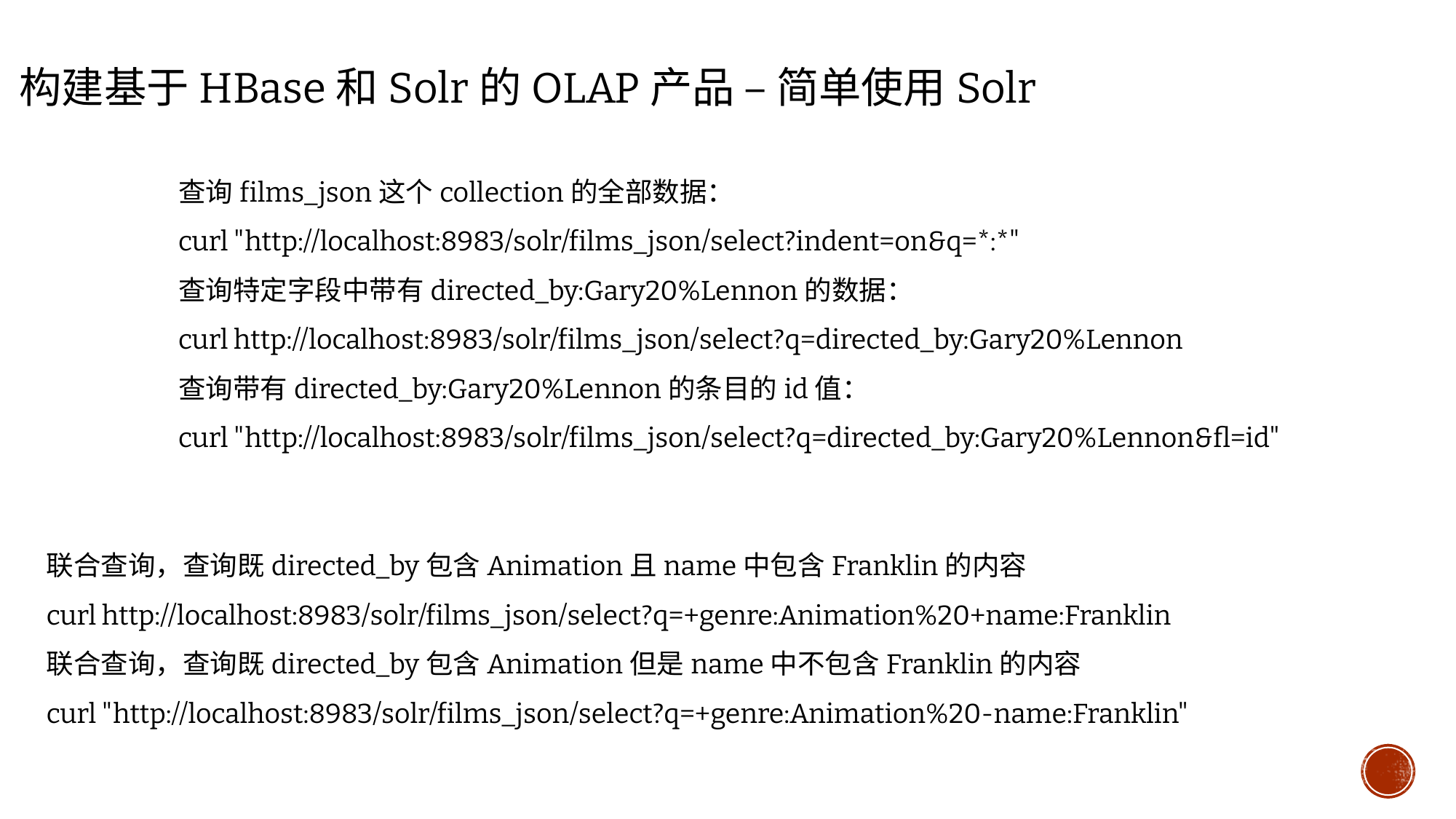

构建基于HBase和Solr的OLAP产品 – 简单使用Solr
查询films_json这个collection的全部数据：
curl "http://localhost:8983/solr/films_json/select?indent=on&q=*:*"
查询特定字段中带有directed_by:Gary20%Lennon的数据：
curl http://localhost:8983/solr/films_json/select?q=directed_by:Gary20%Lennon
查询带有directed_by:Gary20%Lennon的条目的id值：
curl "http://localhost:8983/solr/films_json/select?q=directed_by:Gary20%Lennon&fl=id"
联合查询，查询既directed_by包含Animation且name中包含Franklin的内容
curl http://localhost:8983/solr/films_json/select?q=+genre:Animation%20+name:Franklin
联合查询，查询既directed_by包含Animation但是name中不包含Franklin的内容
curl "http://localhost:8983/solr/films_json/select?q=+genre:Animation%20-name:Franklin"